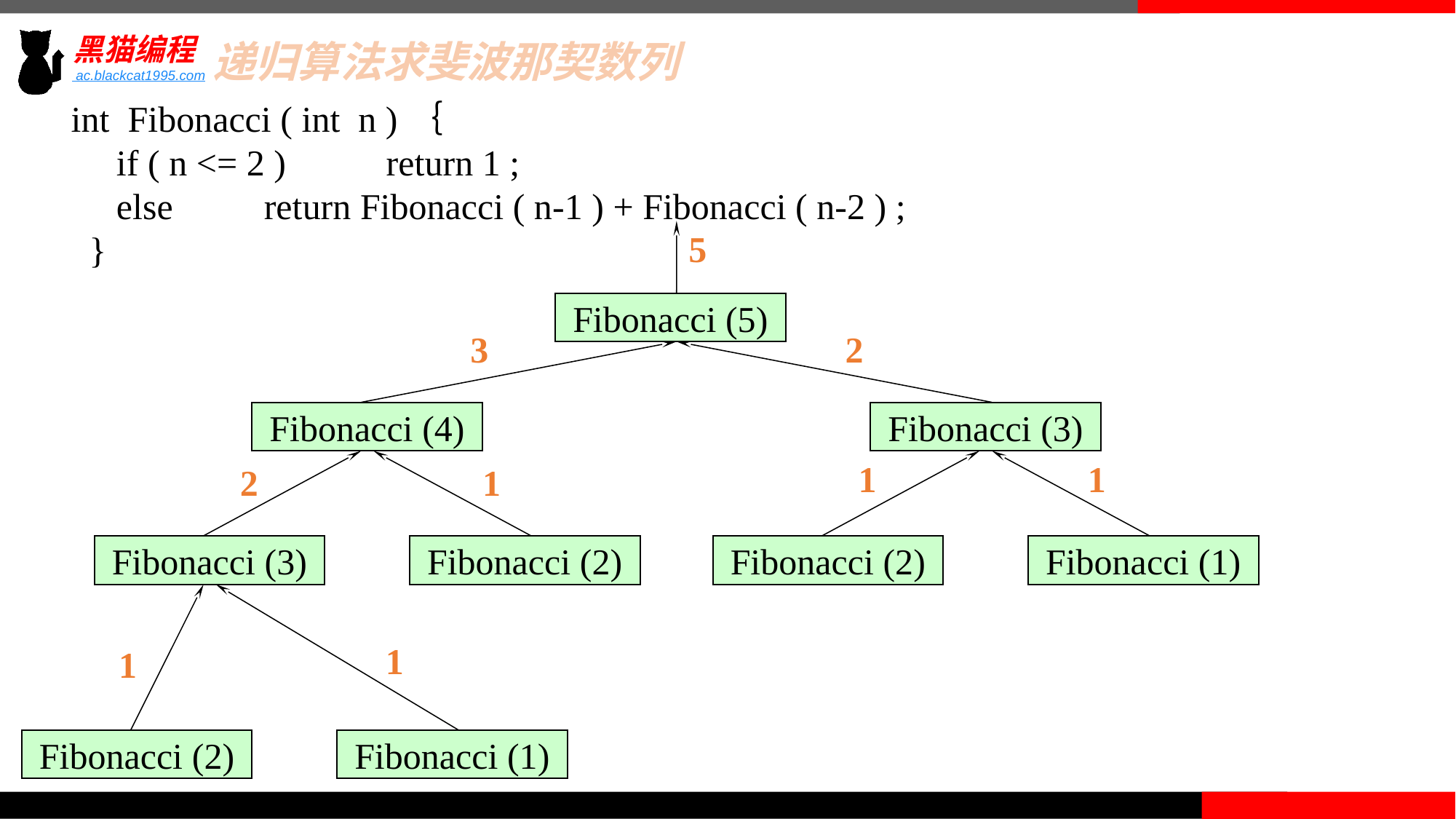

递归算法求斐波那契数列

 ac.blackcat1995.com
int  Fibonacci ( int  n )｛
     if ( n <= 2 )           return 1 ;
     else          return Fibonacci ( n-1 ) + Fibonacci ( n-2 ) ;
  }

5
Fibonacci (5)
3
2

Fibonacci (4)
Fibonacci (3)

1
1
2
1
Fibonacci (3)
Fibonacci (2)
Fibonacci (2)
Fibonacci (1)

1
1
Fibonacci (2)
Fibonacci (1)